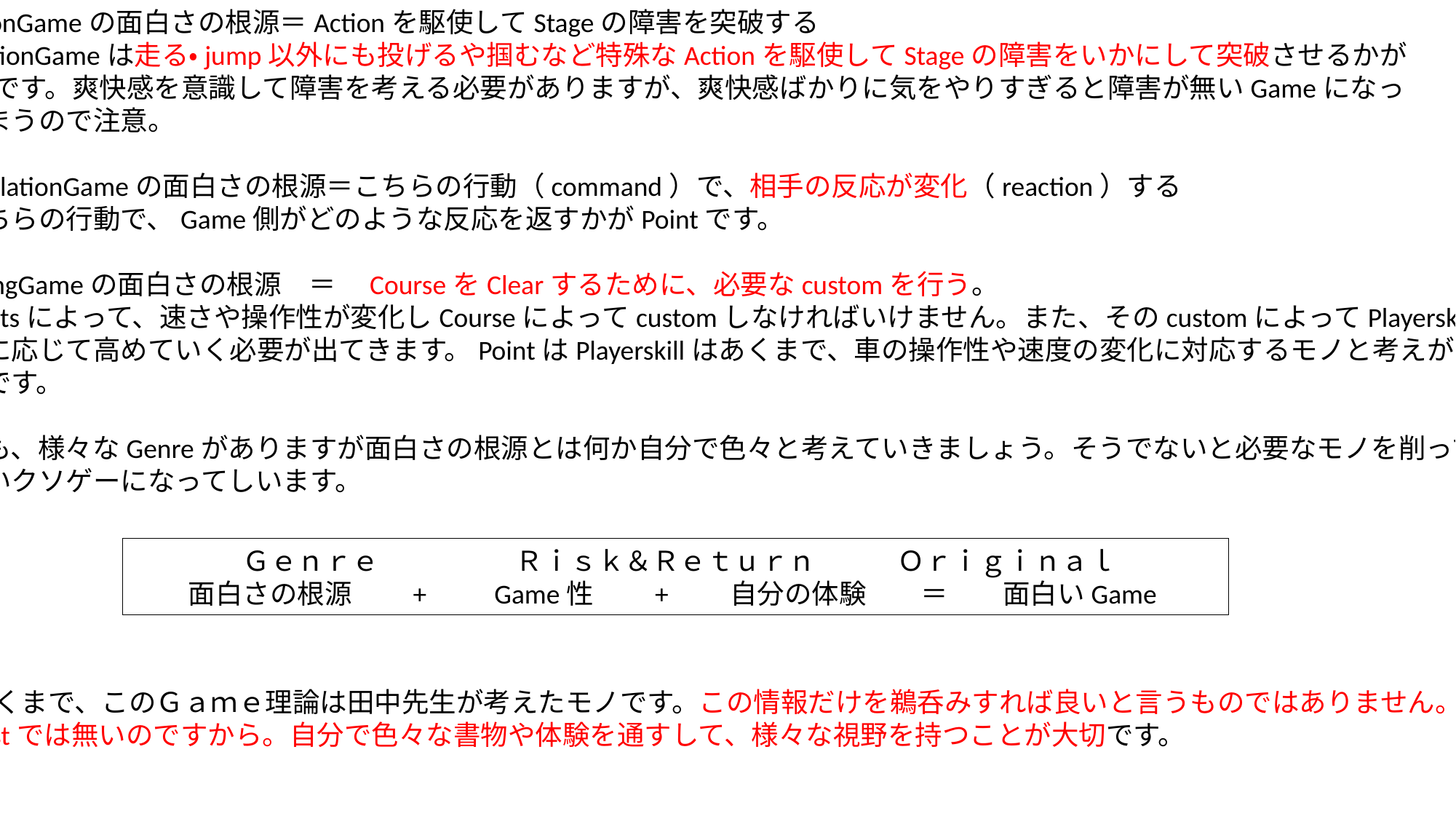

・ActionGameの面白さの根源＝Actionを駆使してStageの障害を突破する
　ActionGameは走る・jump以外にも投げるや掴むなど特殊なActionを駆使してStageの障害をいかにして突破させるかが
Pointです。爽快感を意識して障害を考える必要がありますが、爽快感ばかりに気をやりすぎると障害が無いGameになっ
てしまうので注意。

・SimulationGameの面白さの根源＝こちらの行動（command）で、相手の反応が変化（reaction）する
　こちらの行動で、Game側がどのような反応を返すかがPointです。

・RacingGameの面白さの根源　＝　CourseをClearするために、必要なcustomを行う。
　partsによって、速さや操作性が変化しCourseによってcustomしなければいけません。また、そのcustomによってPlayerskillも
それに応じて高めていく必要が出てきます。PointはPlayerskillはあくまで、車の操作性や速度の変化に対応するモノと考えが
必要です。

他にも、様々なGenreがありますが面白さの根源とは何か自分で色々と考えていきましょう。そうでないと必要なモノを削って
しまいクソゲーになってしいます。
　　　　Ｇｅｎｒｅ　　　　　Ｒｉｓｋ＆Ｒｅｔｕｒｎ　　　Ｏｒｉｇｉｎａｌ
　　面白さの根源　　+　　Game性　　+　　自分の体験　　＝　　面白いGame
あくまで、このＧａｍｅ理論は田中先生が考えたモノです。この情報だけを鵜呑みすれば良いと言うものではありません。
Testでは無いのですから。自分で色々な書物や体験を通すして、様々な視野を持つことが大切です。